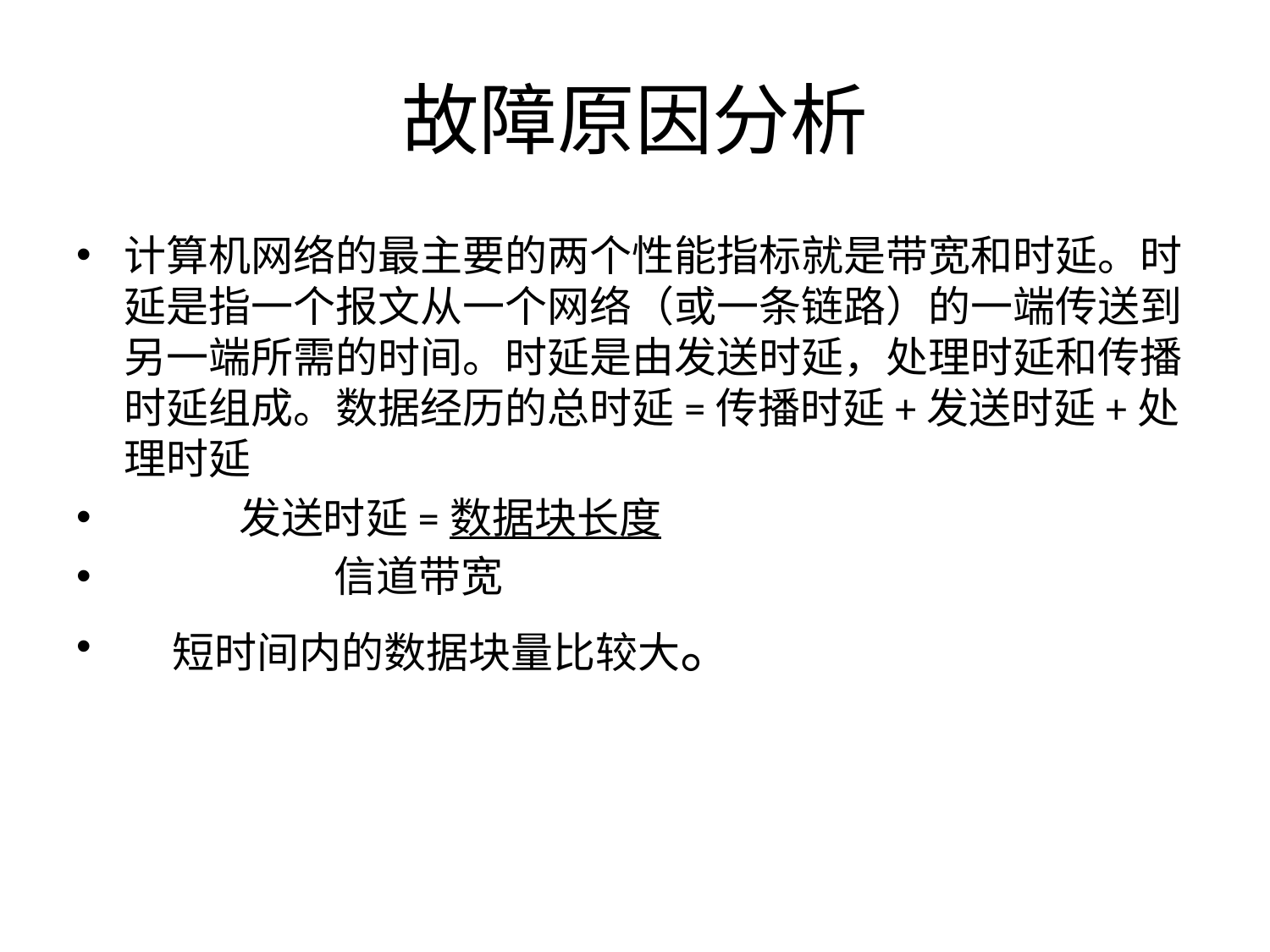

# 故障原因分析
计算机网络的最主要的两个性能指标就是带宽和时延。时延是指一个报文从一个网络（或一条链路）的一端传送到另一端所需的时间。时延是由发送时延，处理时延和传播时延组成。数据经历的总时延=传播时延+发送时延+处理时延
           发送时延=数据块长度
                     信道带宽
    短时间内的数据块量比较大。